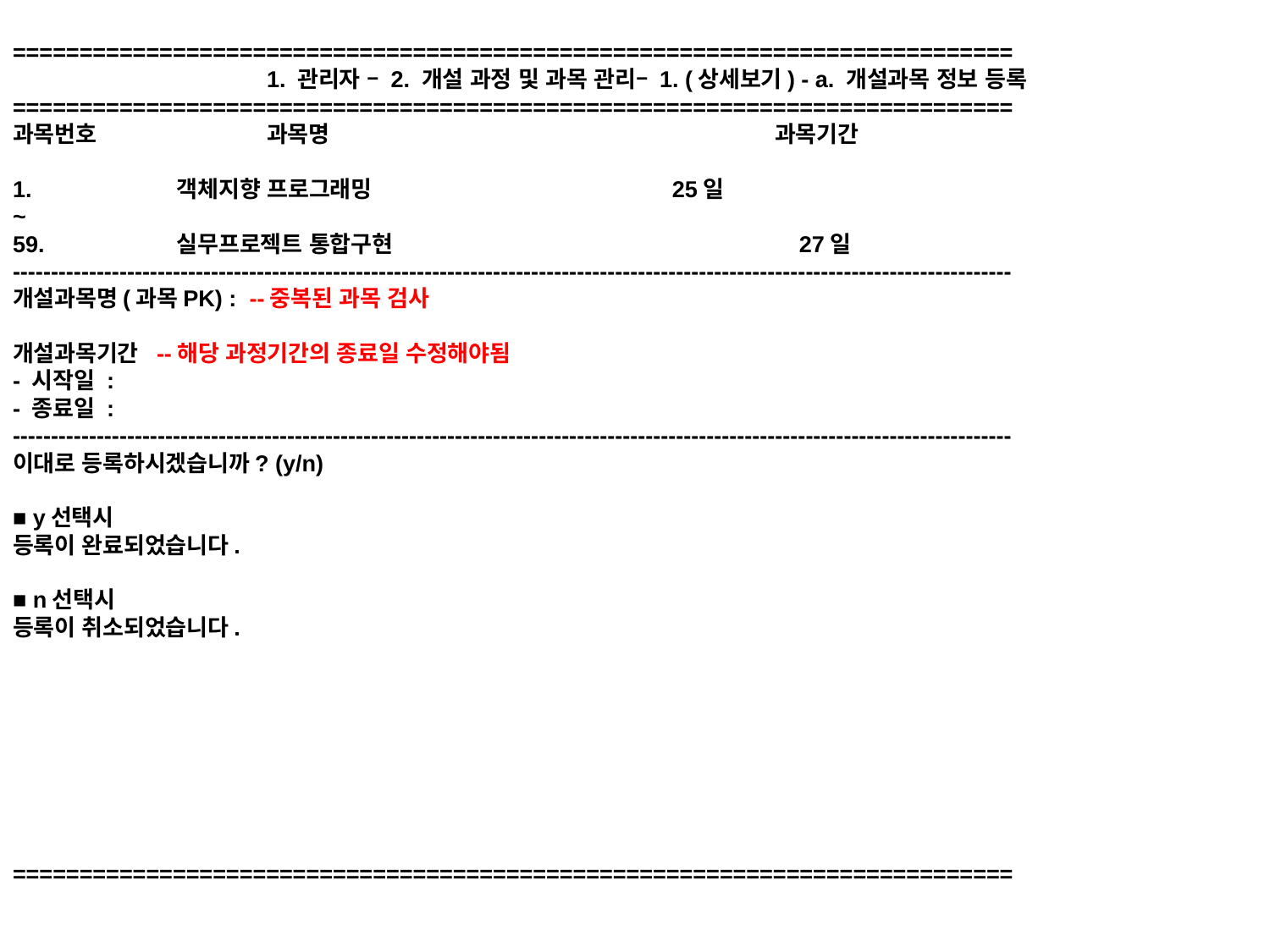

# =========================================================================== 1. 관리자 – 2. 개설 과정 및 과목 관리– 1. (상세보기) - a. 개설과목 정보 등록 =========================================================================== 과목번호    		과목명				과목기간 1. 	     객체지향 프로그래밍		  	   25일 ~ 59.	     실무프로젝트 통합구현 			   27일 ----------------------------------------------------------------------------------------------------------------------------------- 개설과목명(과목PK) :  --중복된 과목 검사 개설과목기간  --해당 과정기간의 종료일 수정해야됨 - 시작일 : - 종료일 : ----------------------------------------------------------------------------------------------------------------------------------- 이대로 등록하시겠습니까? (y/n) ■ y선택시 등록이 완료되었습니다. ■ n선택시 등록이 취소되었습니다. ===========================================================================